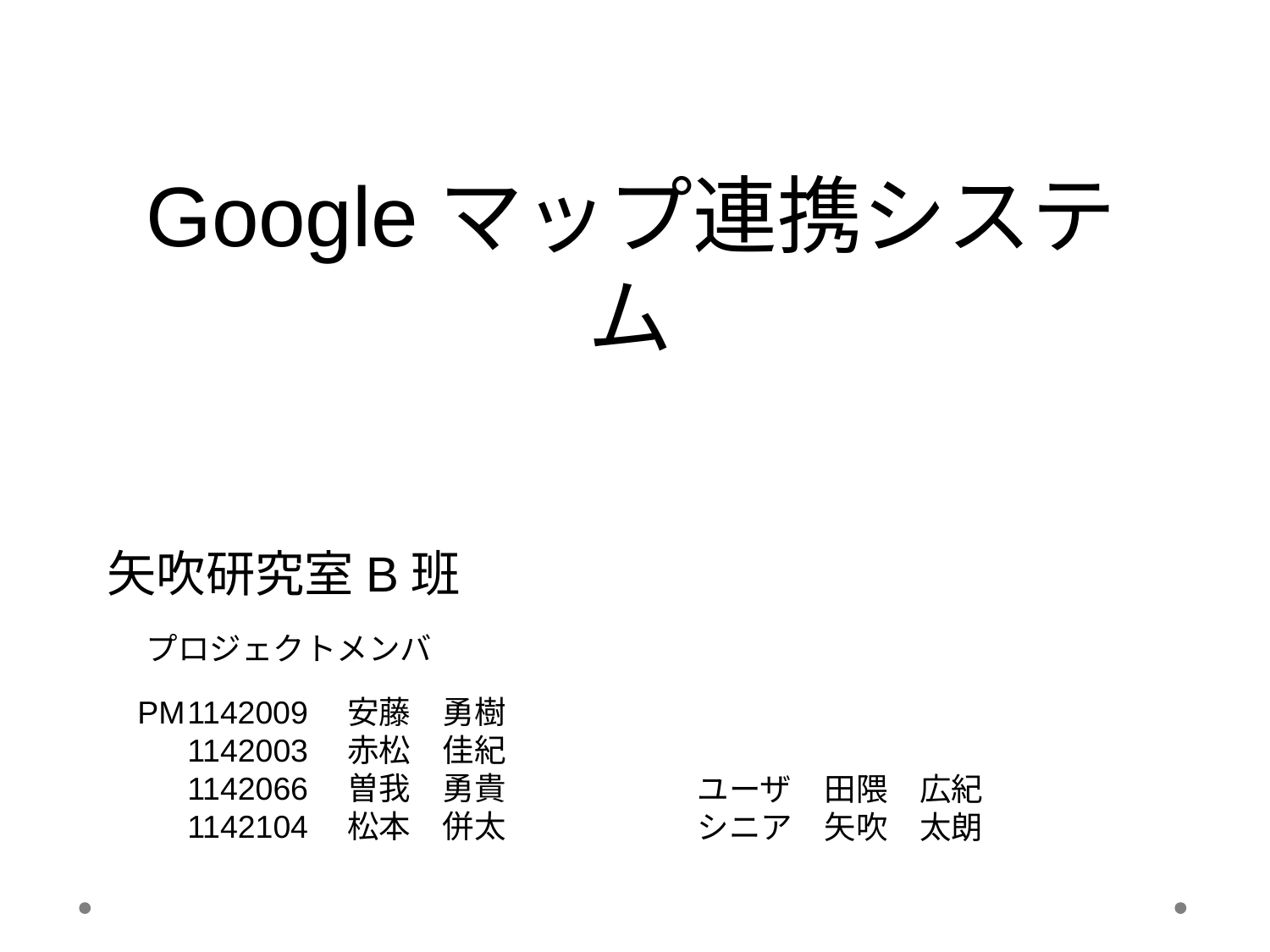

Googleマップ連携システム
矢吹研究室B班
プロジェクトメンバ
PM	1142009　安藤　勇樹
	1142003　赤松　佳紀
	1142066　曽我　勇貴
	1142104　松本　併太
ユーザ	田隈　広紀
シニア	矢吹　太朗